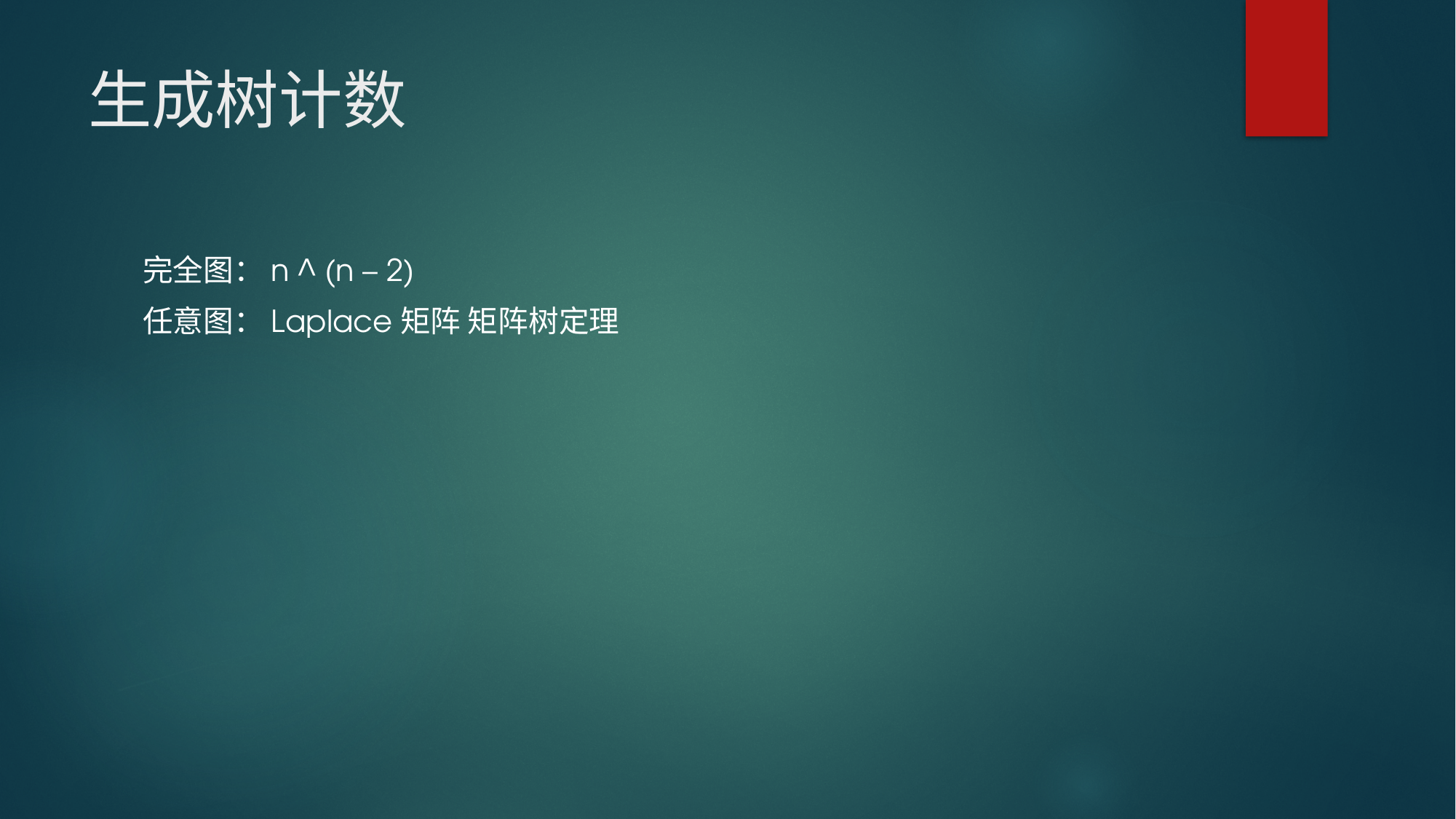

# 生成树计数
完全图：n ^ (n – 2)
任意图：Laplace矩阵 矩阵树定理